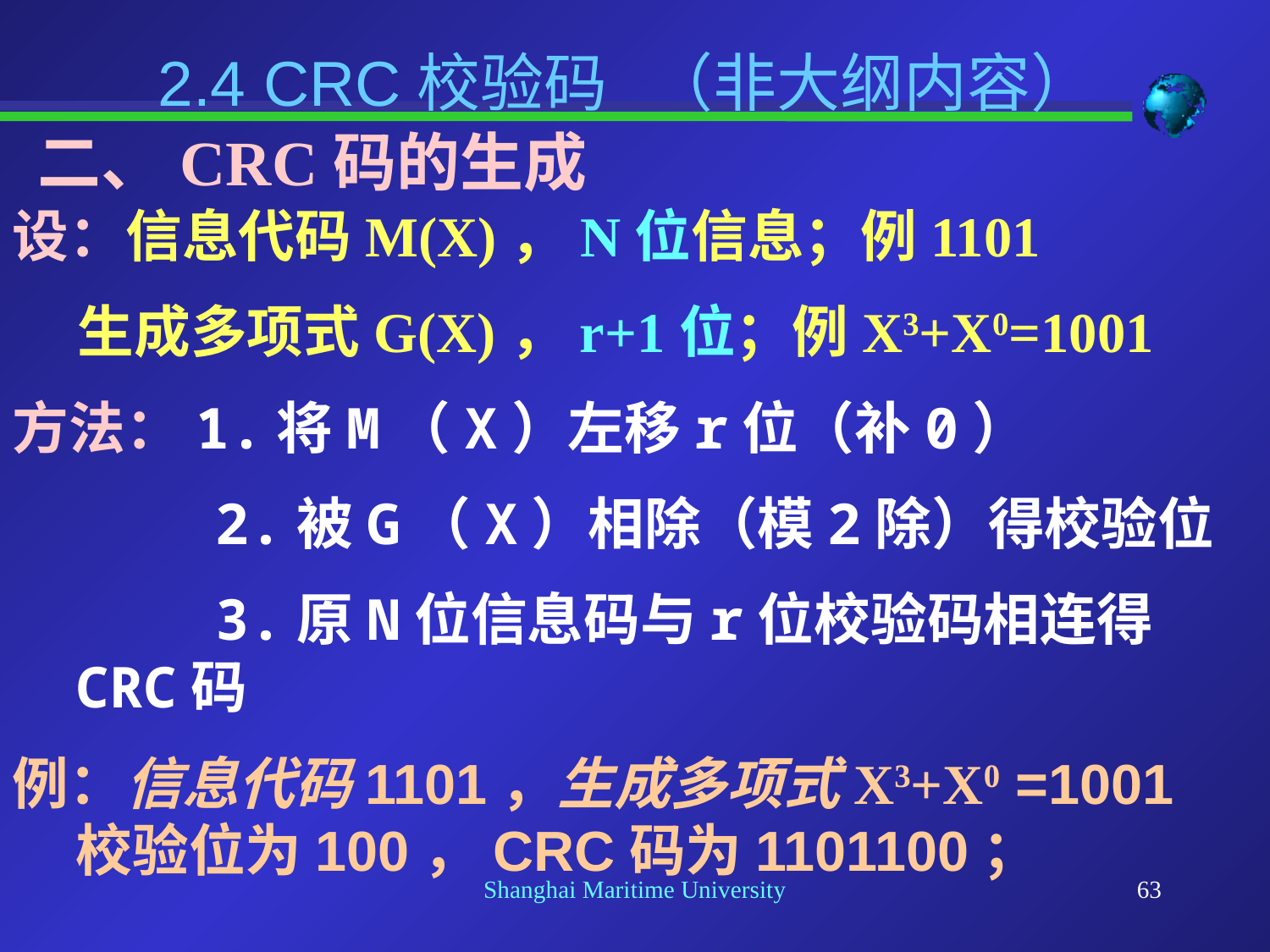

2.4 CRC校验码   （非大纲内容）
二、CRC码的生成
设：信息代码M(X)，N位信息；例1101
    生成多项式G(X)，r+1位；例X3+X0=1001
方法：1.将M（X）左移r位（补0）
      2.被G（X）相除（模2除）得校验位
      3.原N位信息码与r位校验码相连得CRC码
例：信息代码1101，生成多项式X3+X0 =1001
校验位为100，CRC码为1101100；
Shanghai Maritime University
63